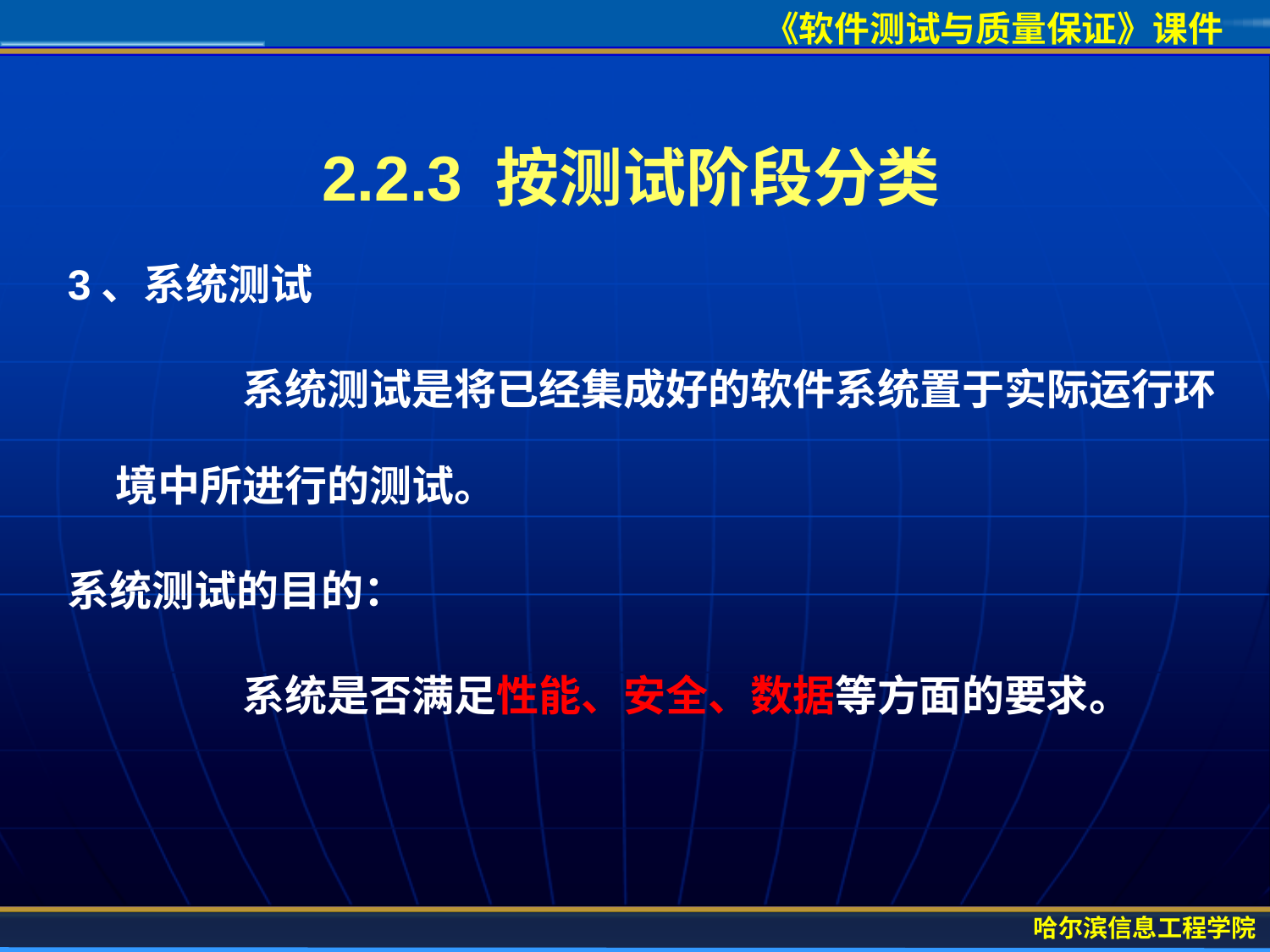

# 2.2.3 按测试阶段分类
3、系统测试
		系统测试是将已经集成好的软件系统置于实际运行环境中所进行的测试。
系统测试的目的：
		系统是否满足性能、安全、数据等方面的要求。